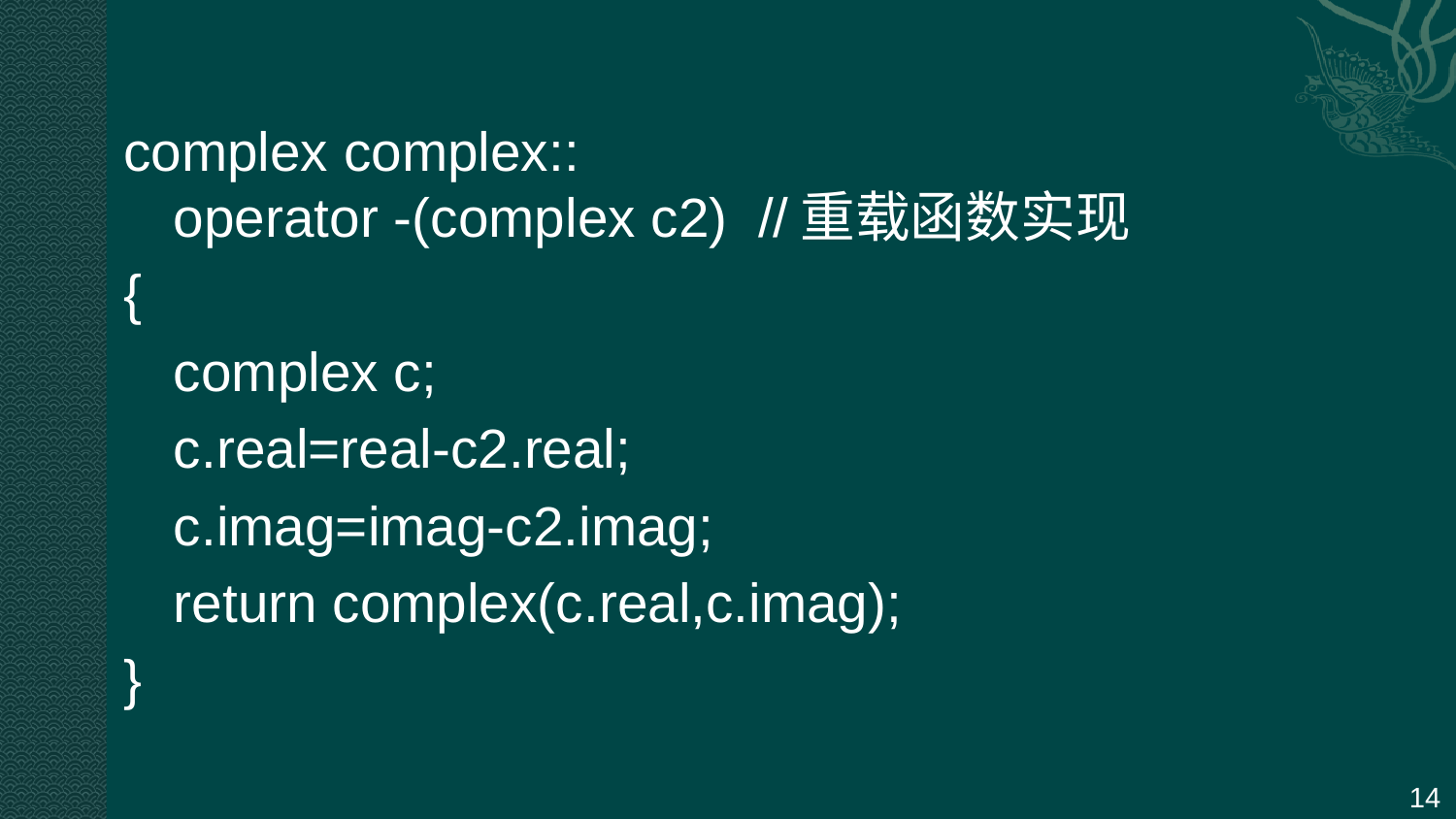

complex complex::
operator -(complex c2)  //重载函数实现
{
	complex c;
	c.real=real-c2.real;
	c.imag=imag-c2.imag;
	return complex(c.real,c.imag);
}
14